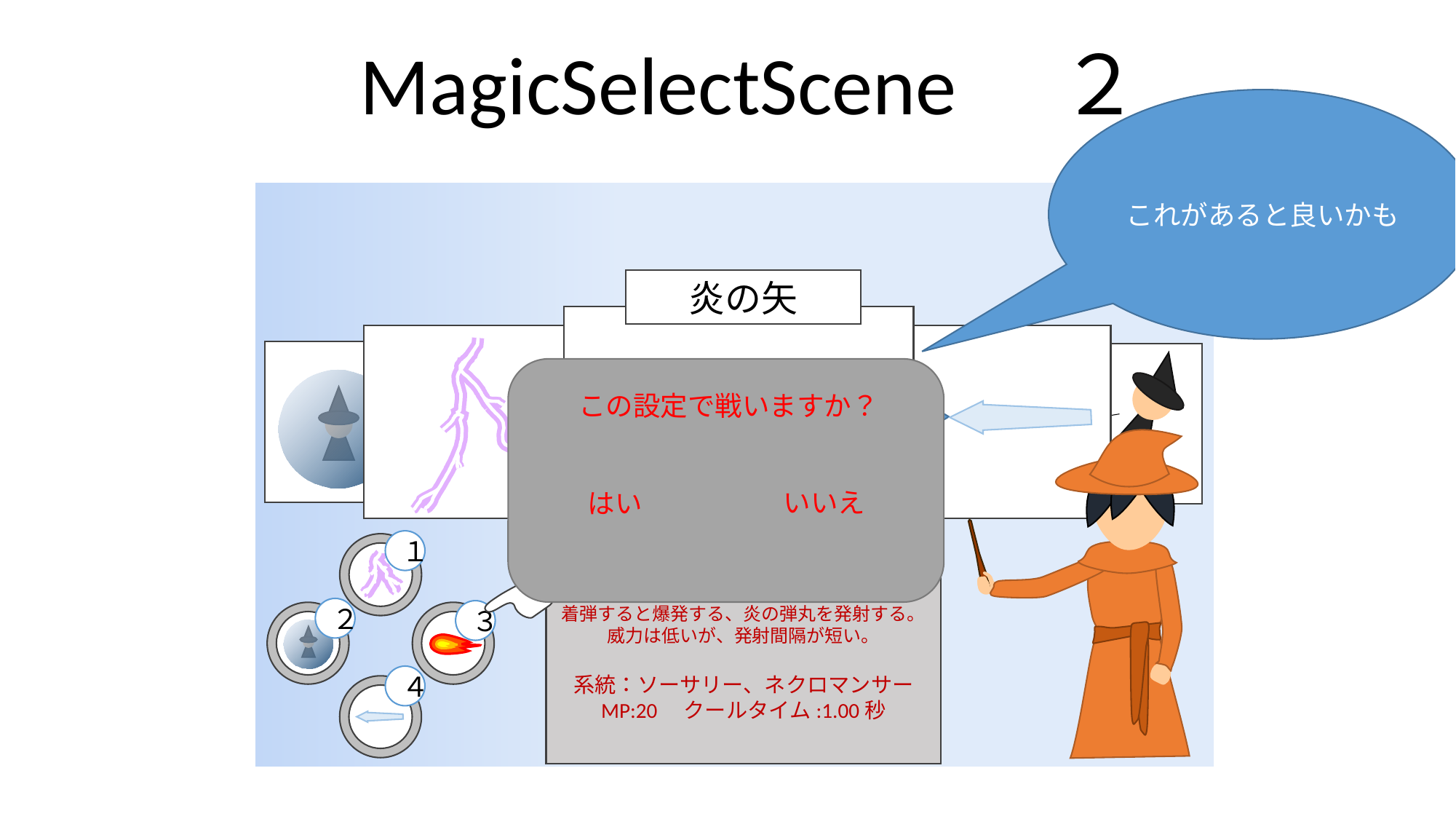

MagicSelectScene　２
これがあると良いかも

炎の矢

この設定で戦いますか？

いいえ
はい
１

着弾すると爆発する、炎の弾丸を発射する。
威力は低いが、発射間隔が短い。

系統：ソーサリー、ネクロマンサー
MP:20　クールタイム:1.00秒

２
３

４